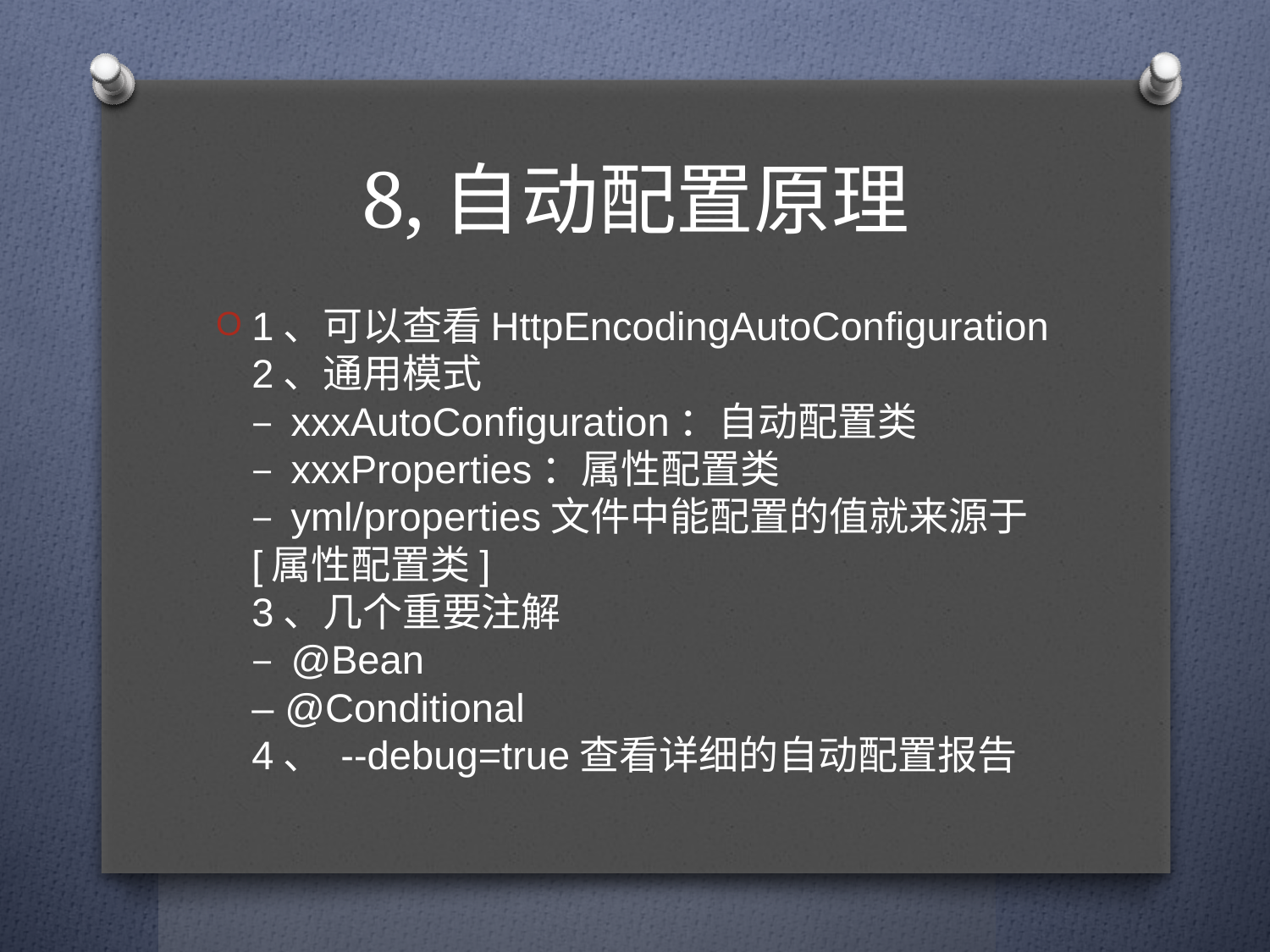

# 8,自动配置原理
1、可以查看HttpEncodingAutoConfiguration
2、通用模式
– xxxAutoConfiguration：自动配置类
– xxxProperties：属性配置类
– yml/properties文件中能配置的值就来源于[属性配置类]
3、几个重要注解
– @Bean
– @Conditional
4、 --debug=true查看详细的自动配置报告